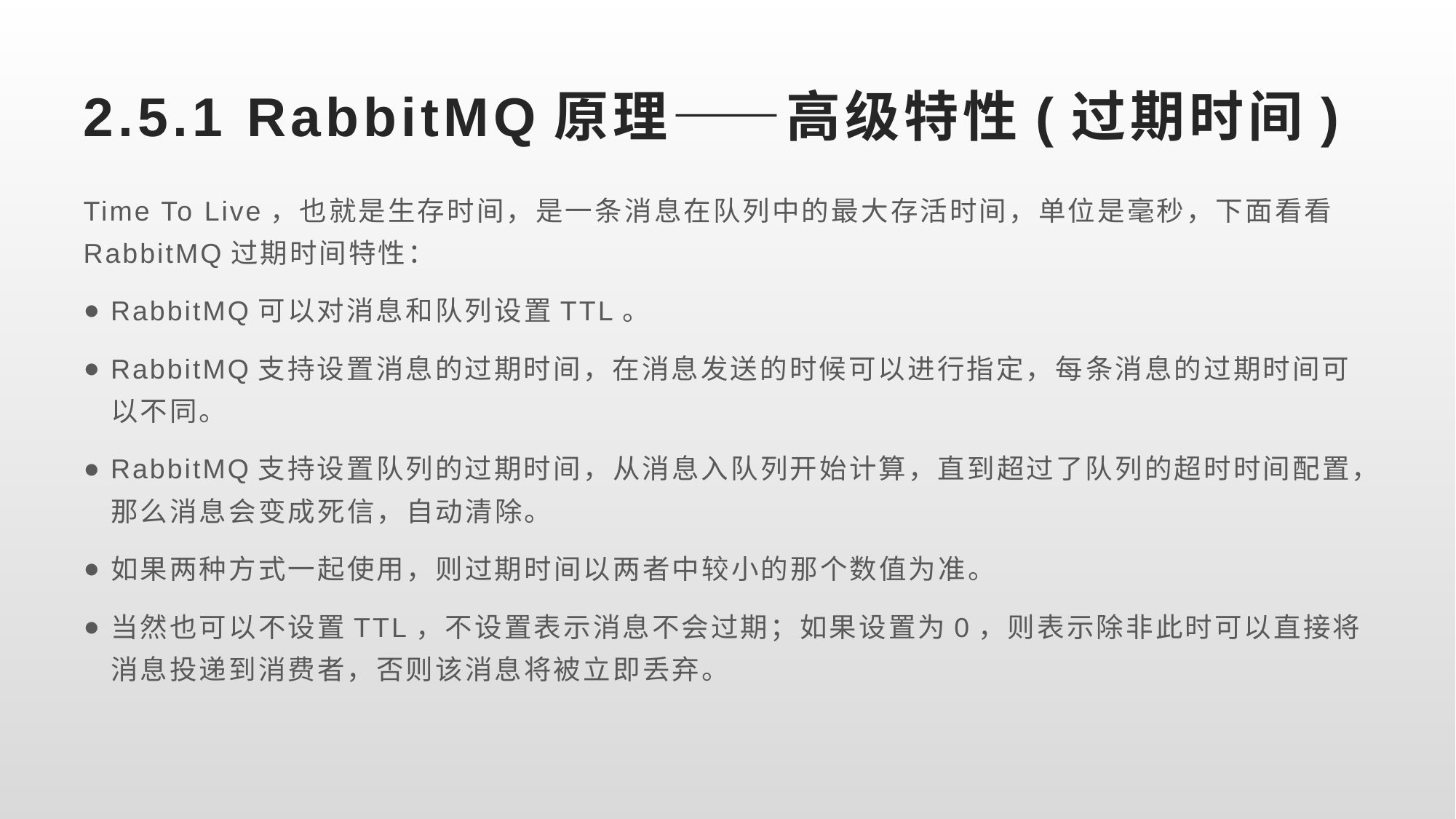

# 2.5.1 RabbitMQ原理——高级特性(过期时间)
Time To Live，也就是生存时间，是一条消息在队列中的最大存活时间，单位是毫秒，下面看看RabbitMQ过期时间特性：
RabbitMQ可以对消息和队列设置TTL。
RabbitMQ支持设置消息的过期时间，在消息发送的时候可以进行指定，每条消息的过期时间可以不同。
RabbitMQ支持设置队列的过期时间，从消息入队列开始计算，直到超过了队列的超时时间配置，那么消息会变成死信，自动清除。
如果两种方式一起使用，则过期时间以两者中较小的那个数值为准。
当然也可以不设置TTL，不设置表示消息不会过期；如果设置为0，则表示除非此时可以直接将消息投递到消费者，否则该消息将被立即丢弃。